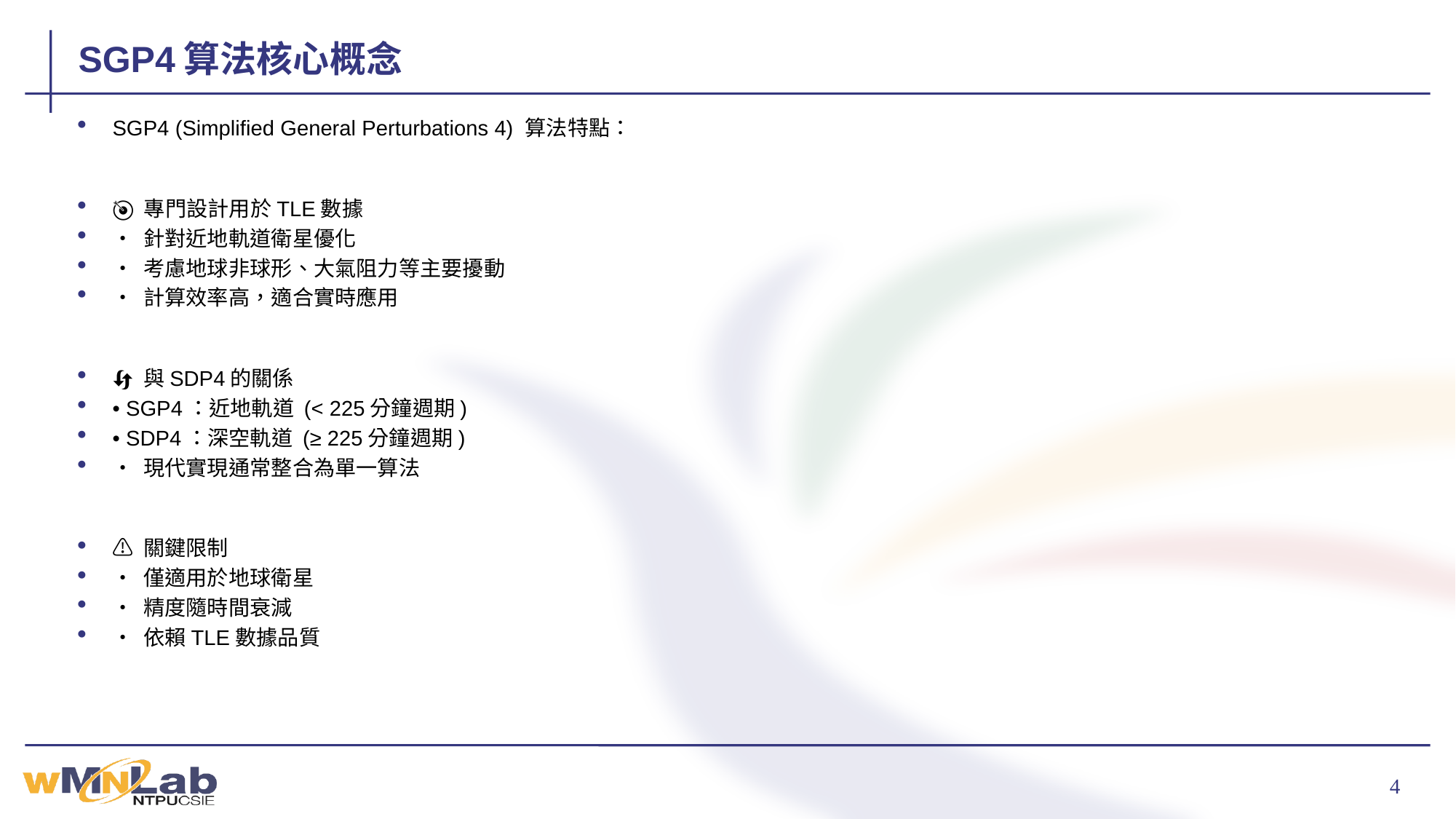

# SGP4算法核心概念
SGP4 (Simplified General Perturbations 4) 算法特點：

🎯 專門設計用於TLE數據
• 針對近地軌道衛星優化
• 考慮地球非球形、大氣阻力等主要擾動
• 計算效率高，適合實時應用

🔄 與SDP4的關係
• SGP4：近地軌道 (< 225分鐘週期)
• SDP4：深空軌道 (≥ 225分鐘週期)
• 現代實現通常整合為單一算法

⚠️ 關鍵限制
• 僅適用於地球衛星
• 精度隨時間衰減
• 依賴TLE數據品質